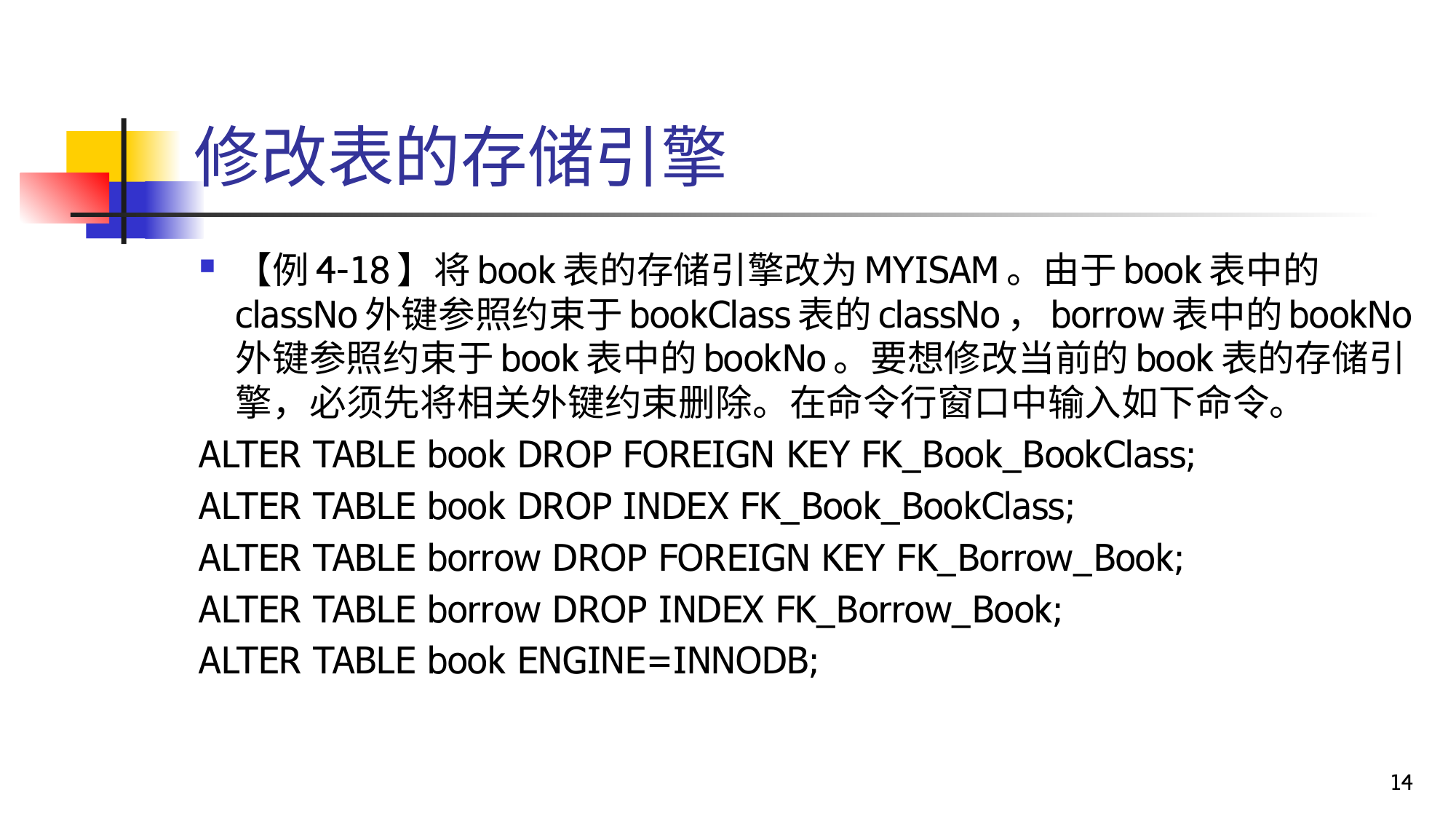

# 修改表的存储引擎
【例4-18】将book表的存储引擎改为MYISAM。由于book表中的classNo外键参照约束于bookClass表的classNo，borrow表中的bookNo外键参照约束于book表中的bookNo。要想修改当前的book表的存储引擎，必须先将相关外键约束删除。在命令行窗口中输入如下命令。
ALTER TABLE book DROP FOREIGN KEY FK_Book_BookClass;
ALTER TABLE book DROP INDEX FK_Book_BookClass;
ALTER TABLE borrow DROP FOREIGN KEY FK_Borrow_Book;
ALTER TABLE borrow DROP INDEX FK_Borrow_Book;
ALTER TABLE book ENGINE=INNODB;

14